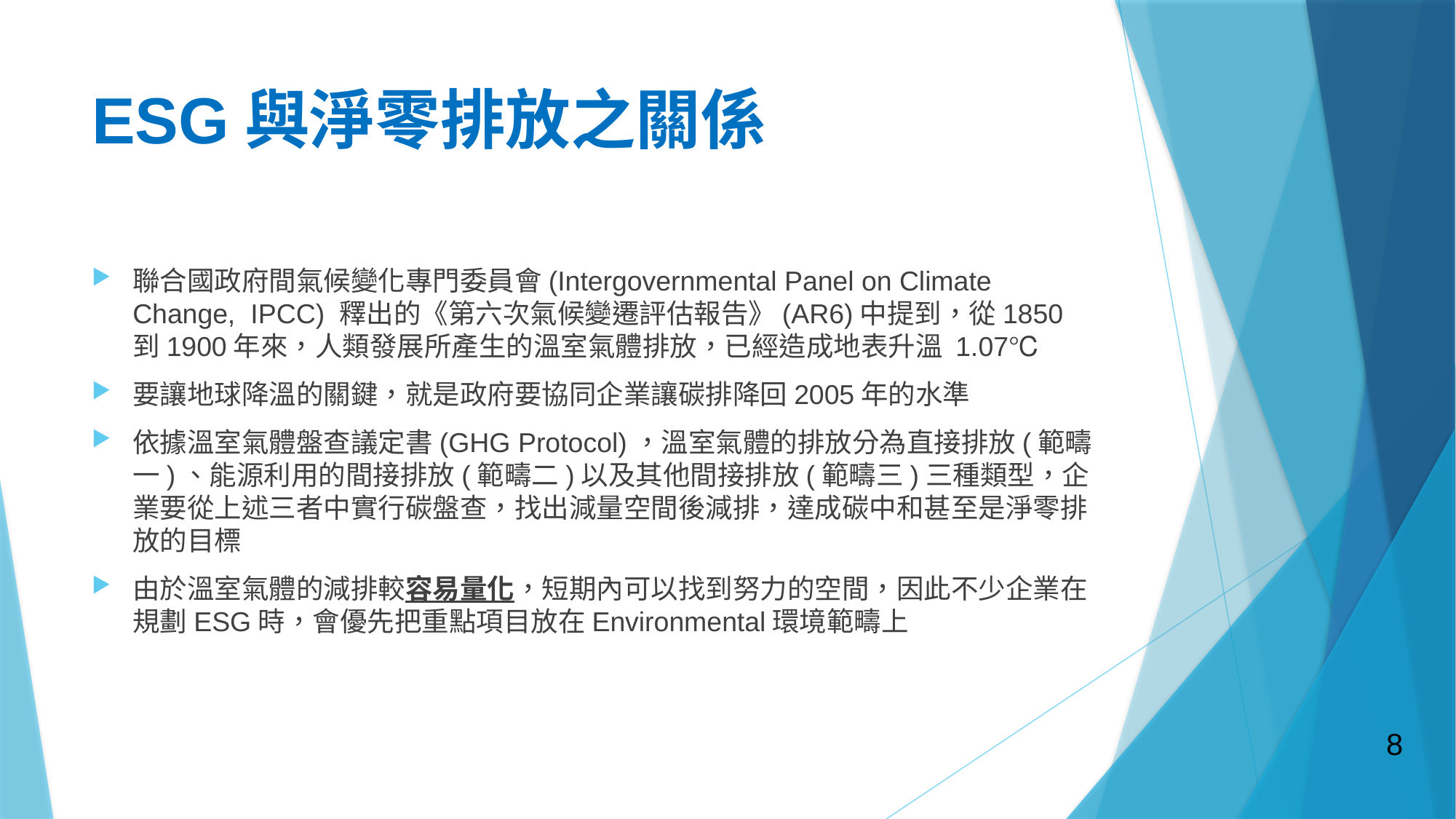

# ESG與淨零排放之關係
聯合國政府間氣候變化專門委員會(Intergovernmental Panel on Climate Change,  IPCC) 釋出的《第六次氣候變遷評估報告》(AR6)中提到，從1850到1900年來，人類發展所產生的溫室氣體排放，已經造成地表升溫 1.07℃
要讓地球降溫的關鍵，就是政府要協同企業讓碳排降回2005年的水準
依據溫室氣體盤查議定書(GHG Protocol)，溫室氣體的排放分為直接排放(範疇一)、能源利用的間接排放(範疇二)以及其他間接排放(範疇三)三種類型，企業要從上述三者中實行碳盤查，找出減量空間後減排，達成碳中和甚至是淨零排放的目標
由於溫室氣體的減排較容易量化，短期內可以找到努力的空間，因此不少企業在規劃ESG時，會優先把重點項目放在Environmental環境範疇上
8